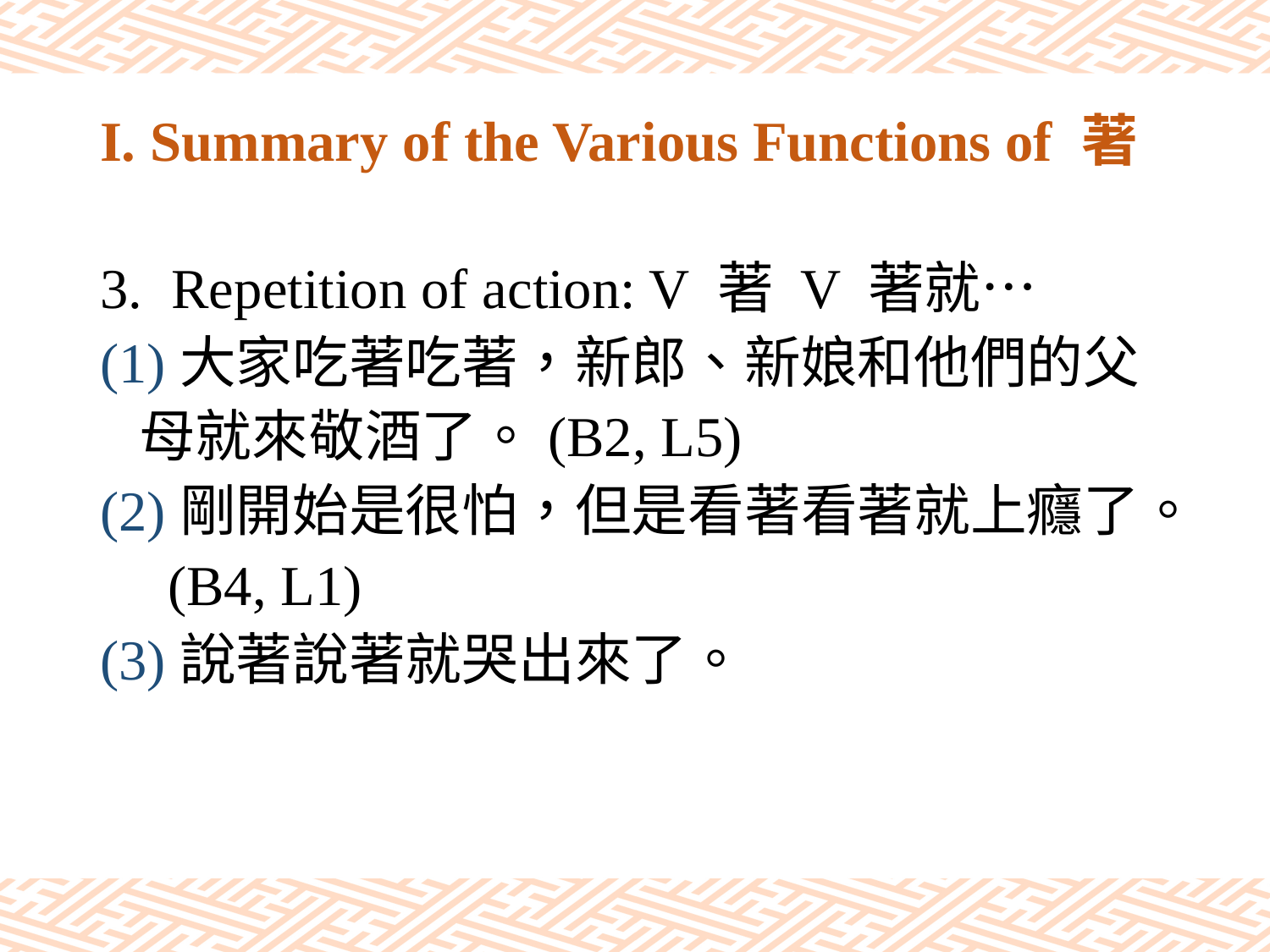

# I. Summary of the Various Functions of 著
Repetition of action: V 著 V 著就…
(1)大家吃著吃著，新郎、新娘和他們的父
  母就來敬酒了。(B2, L5)
(2)剛開始是很怕，但是看著看著就上癮了。
  (B4, L1)
(3)說著說著就哭出來了。